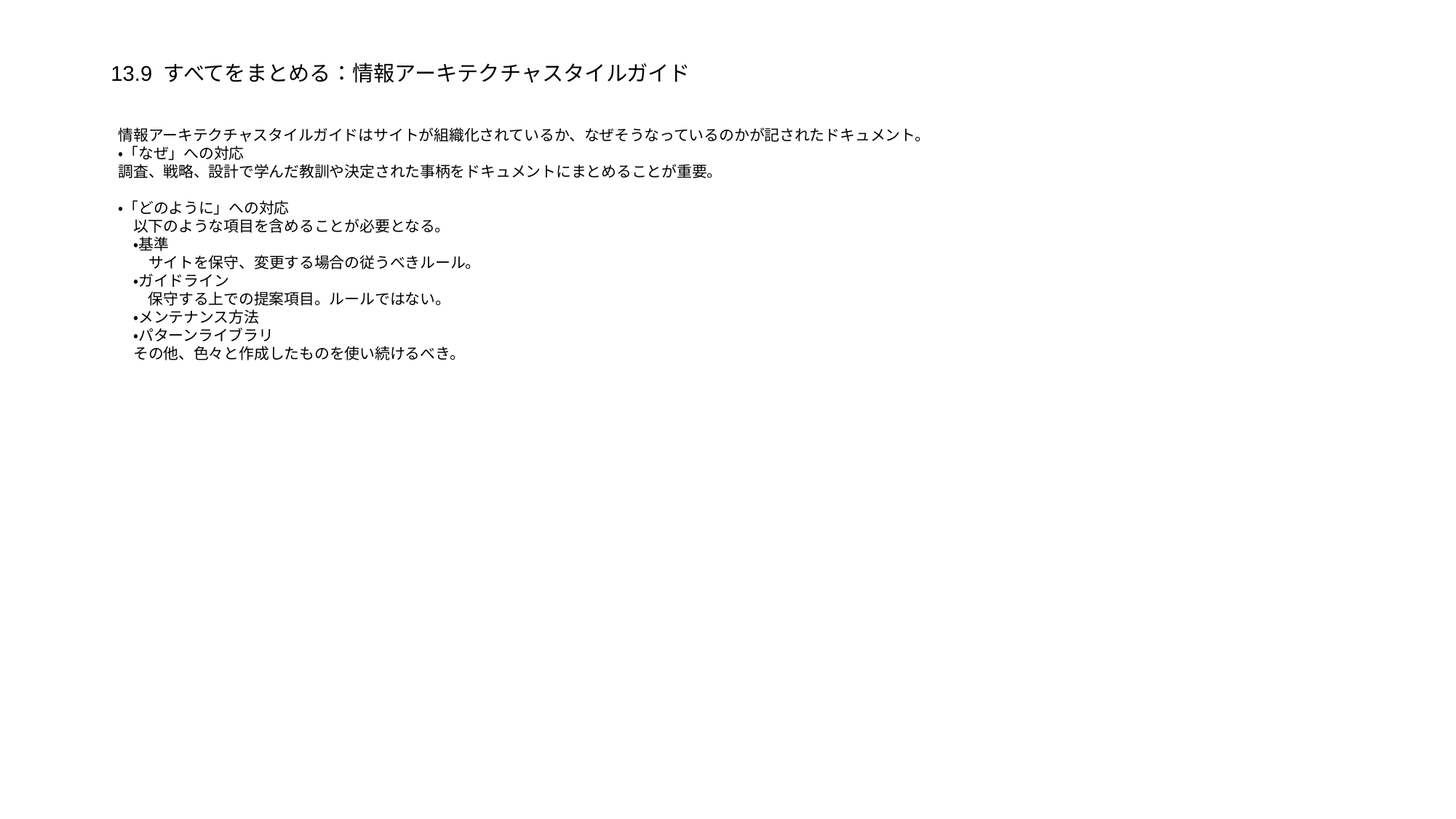

# 13.9 すべてをまとめる：情報アーキテクチャスタイルガイド
情報アーキテクチャスタイルガイドはサイトが組織化されているか、なぜそうなっているのかが記されたドキュメント。
・「なぜ」への対応
調査、戦略、設計で学んだ教訓や決定された事柄をドキュメントにまとめることが重要。

・「どのように」への対応
　以下のような項目を含めることが必要となる。
　・基準
　　サイトを保守、変更する場合の従うべきルール。
　・ガイドライン
　　保守する上での提案項目。ルールではない。
　・メンテナンス方法
　・パターンライブラリ
　その他、色々と作成したものを使い続けるべき。